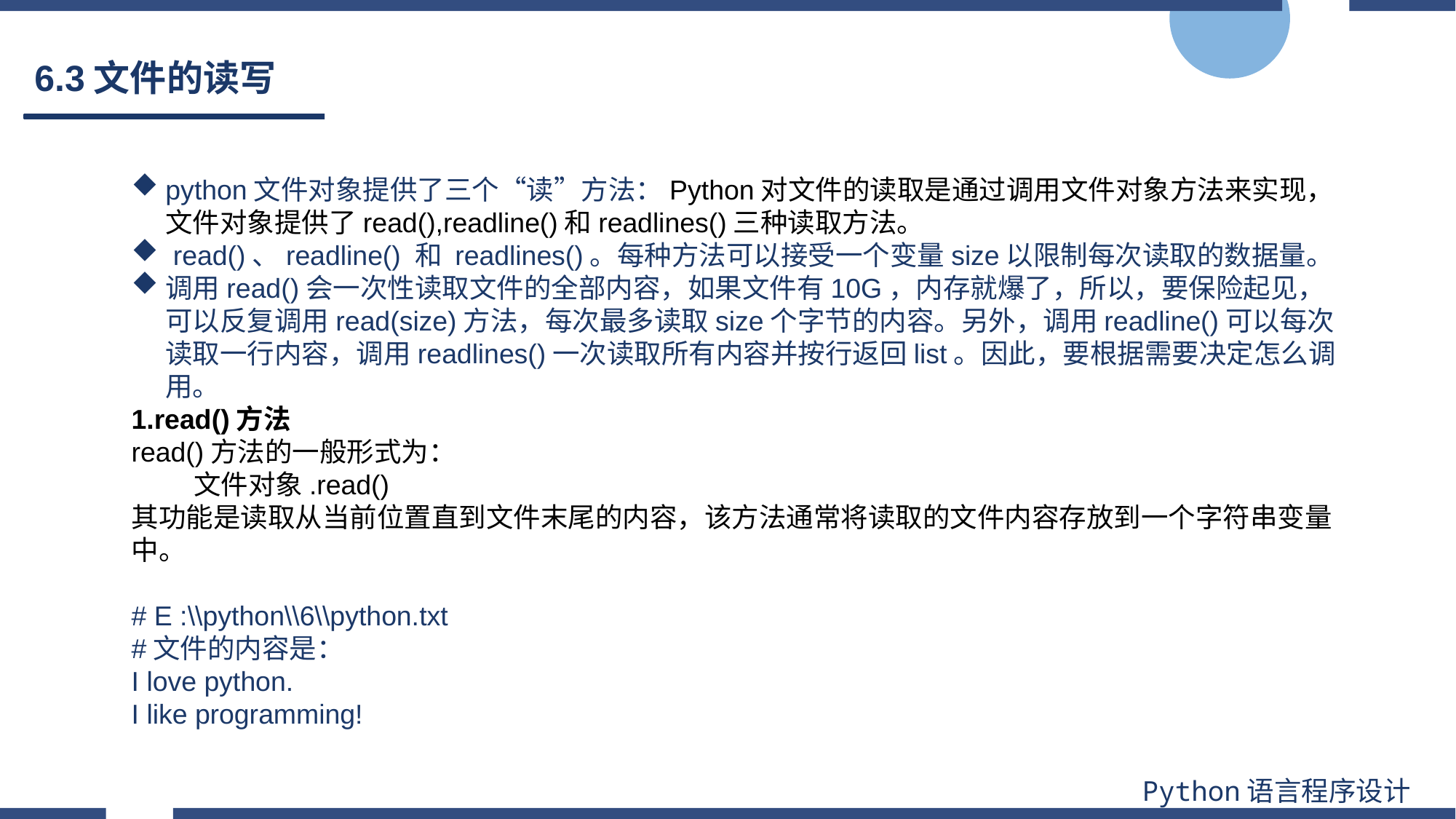

# 6.3文件的读写
python文件对象提供了三个“读”方法：Python对文件的读取是通过调用文件对象方法来实现，文件对象提供了read(),readline()和readlines()三种读取方法。
 read()、readline() 和 readlines()。每种方法可以接受一个变量size以限制每次读取的数据量。
调用read()会一次性读取文件的全部内容，如果文件有10G，内存就爆了，所以，要保险起见，可以反复调用read(size)方法，每次最多读取size个字节的内容。另外，调用readline()可以每次读取一行内容，调用readlines()一次读取所有内容并按行返回list。因此，要根据需要决定怎么调用。
1.read()方法
read()方法的一般形式为：
         文件对象.read()
其功能是读取从当前位置直到文件末尾的内容，该方法通常将读取的文件内容存放到一个字符串变量中。

# E :\\python\\6\\python.txt
#文件的内容是：
I love python.
I like programming!